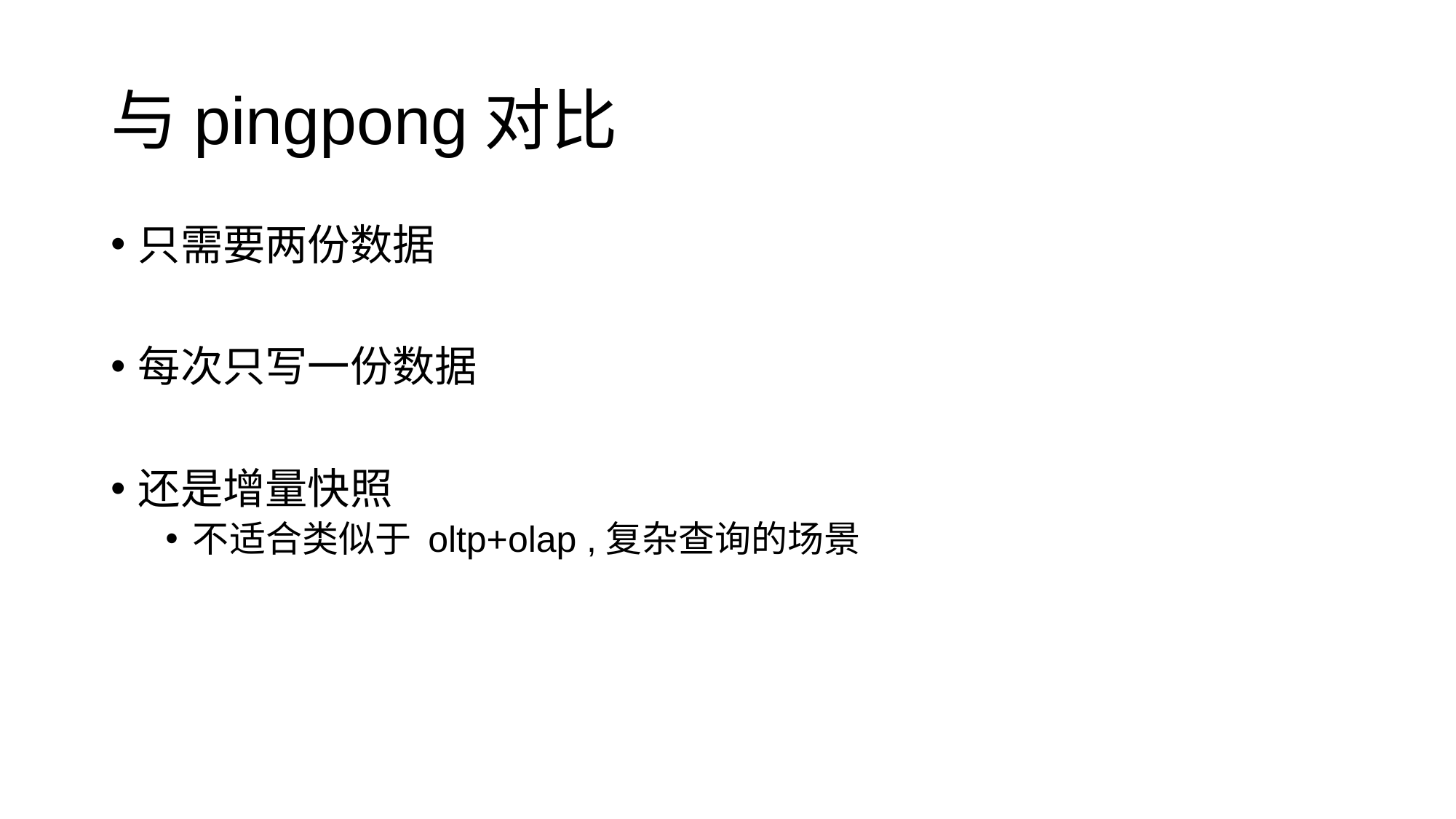

# 与pingpong对比
只需要两份数据

每次只写一份数据

还是增量快照
不适合类似于 oltp+olap ,复杂查询的场景